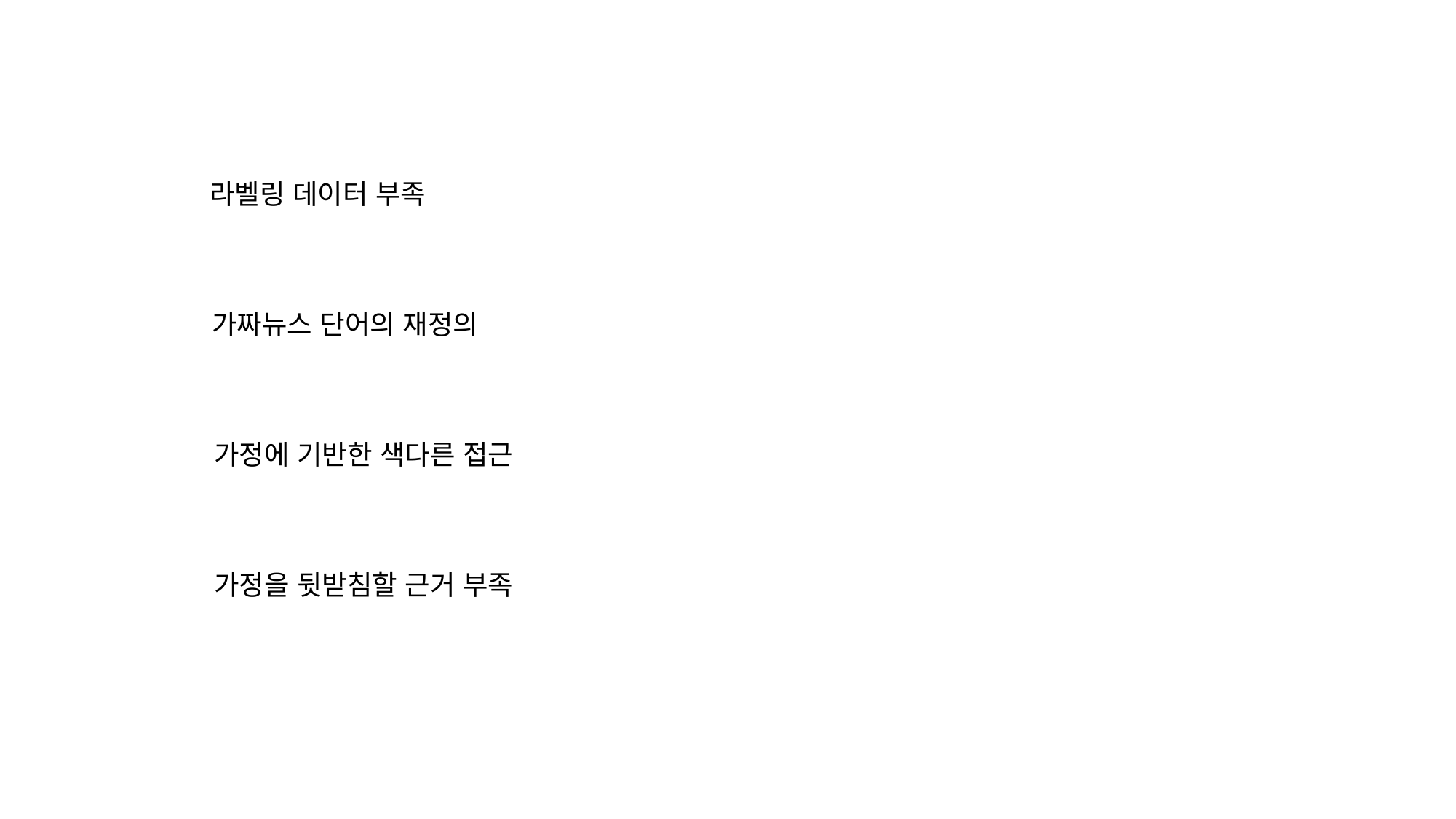

라벨링 데이터 부족
가짜뉴스 단어의 재정의
가정에 기반한 색다른 접근
가정을 뒷받침할 근거 부족